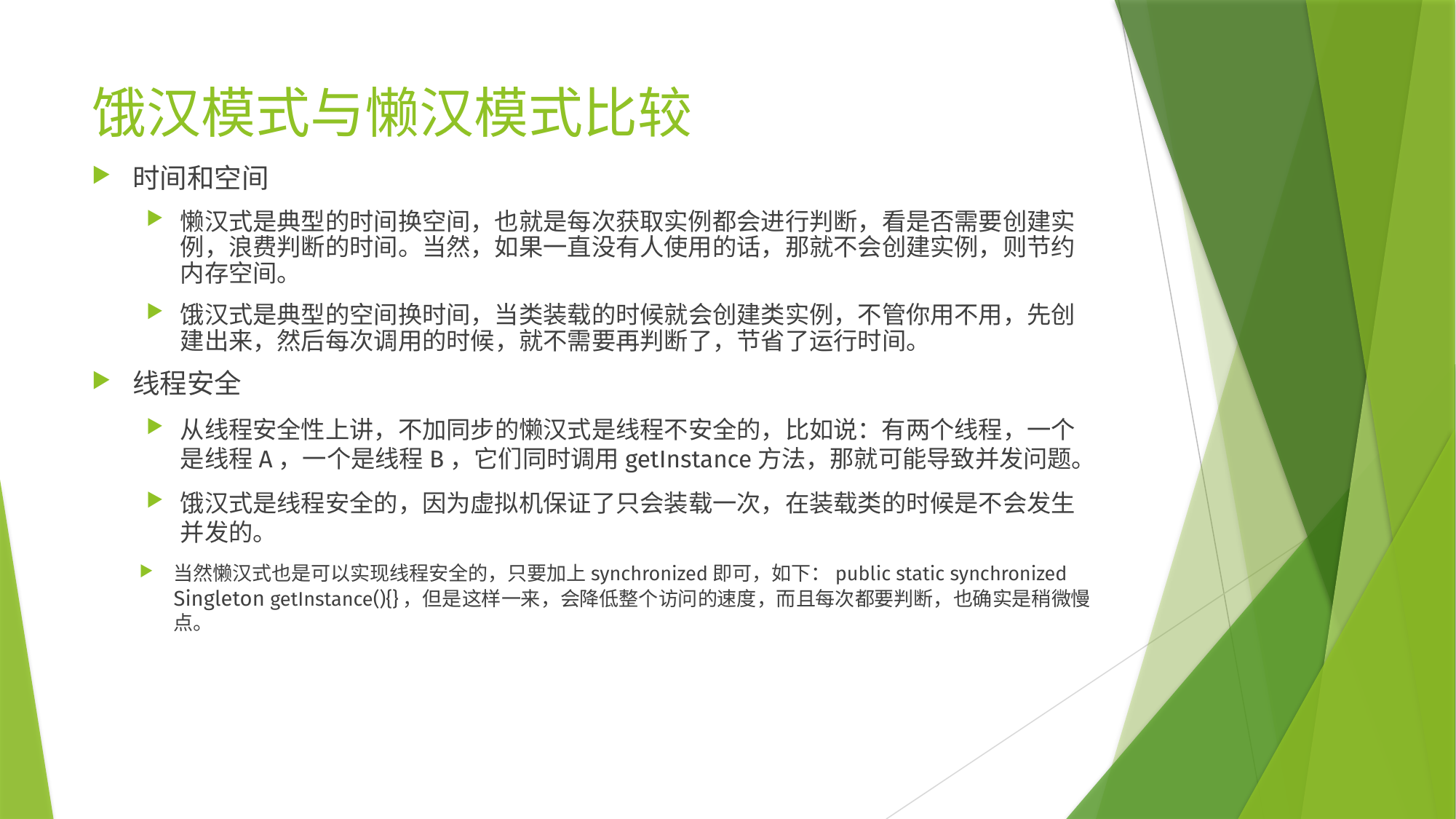

# 饿汉模式与懒汉模式比较
时间和空间
懒汉式是典型的时间换空间，也就是每次获取实例都会进行判断，看是否需要创建实例，浪费判断的时间。当然，如果一直没有人使用的话，那就不会创建实例，则节约内存空间。
饿汉式是典型的空间换时间，当类装载的时候就会创建类实例，不管你用不用，先创建出来，然后每次调用的时候，就不需要再判断了，节省了运行时间。
线程安全
从线程安全性上讲，不加同步的懒汉式是线程不安全的，比如说：有两个线程，一个是线程A，一个是线程B，它们同时调用getInstance方法，那就可能导致并发问题。
饿汉式是线程安全的，因为虚拟机保证了只会装载一次，在装载类的时候是不会发生并发的。
当然懒汉式也是可以实现线程安全的，只要加上synchronized即可，如下：public static synchronized Singleton getInstance(){}，但是这样一来，会降低整个访问的速度，而且每次都要判断，也确实是稍微慢点。